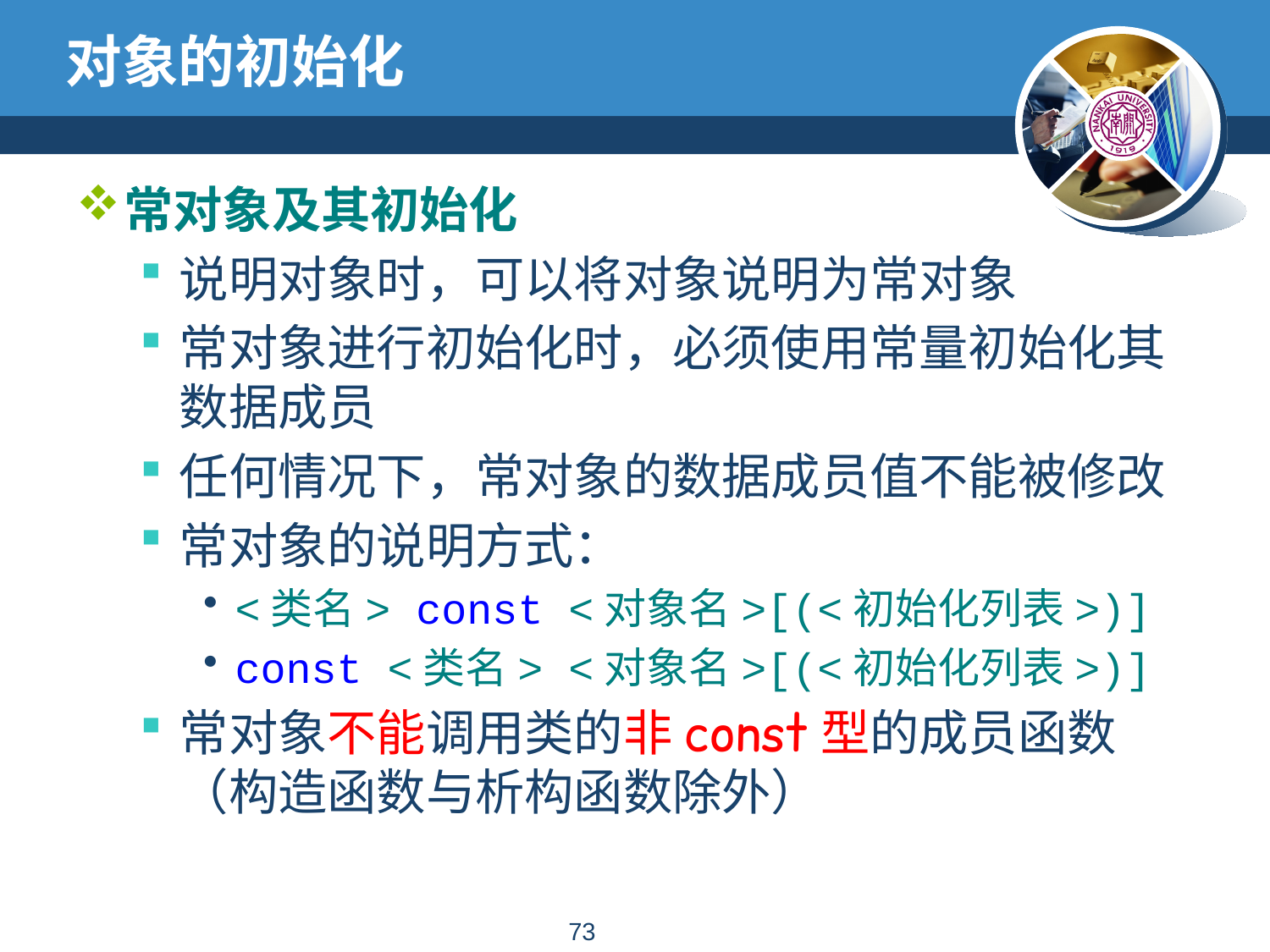

# 对象的初始化
常对象及其初始化
说明对象时，可以将对象说明为常对象
常对象进行初始化时，必须使用常量初始化其数据成员
任何情况下，常对象的数据成员值不能被修改
常对象的说明方式：
<类名> const <对象名>[(<初始化列表>)]
const <类名> <对象名>[(<初始化列表>)]
常对象不能调用类的非const型的成员函数（构造函数与析构函数除外）
73